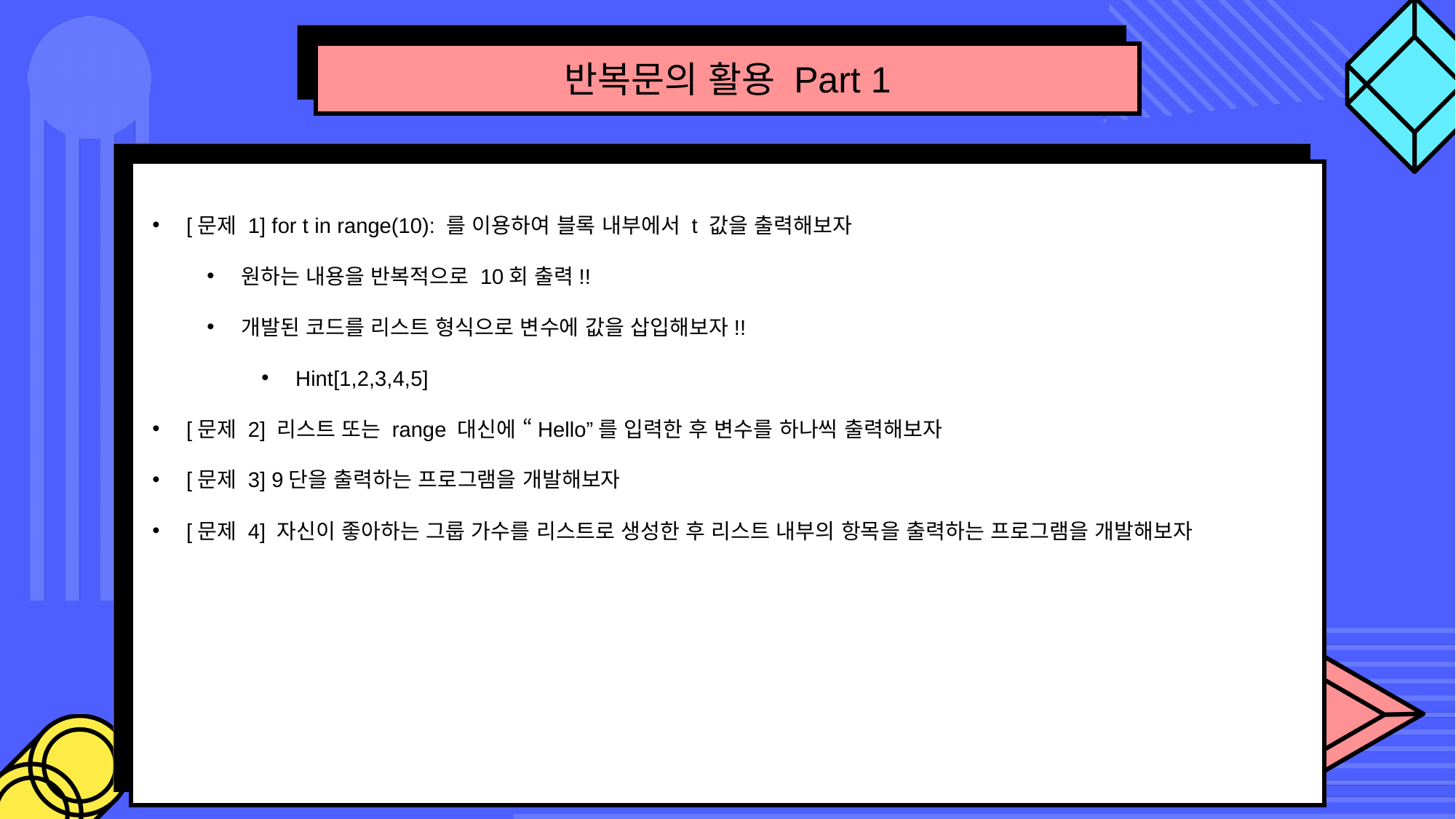

반복문의 활용 Part 1

[문제 1] for t in range(10): 를 이용하여 블록 내부에서 t 값을 출력해보자
원하는 내용을 반복적으로 10회 출력!!
개발된 코드를 리스트 형식으로 변수에 값을 삽입해보자!!
Hint[1,2,3,4,5]
[문제 2] 리스트 또는 range 대신에 “Hello”를 입력한 후 변수를 하나씩 출력해보자
[문제 3] 9단을 출력하는 프로그램을 개발해보자
[문제 4] 자신이 좋아하는 그룹 가수를 리스트로 생성한 후 리스트 내부의 항목을 출력하는 프로그램을 개발해보자